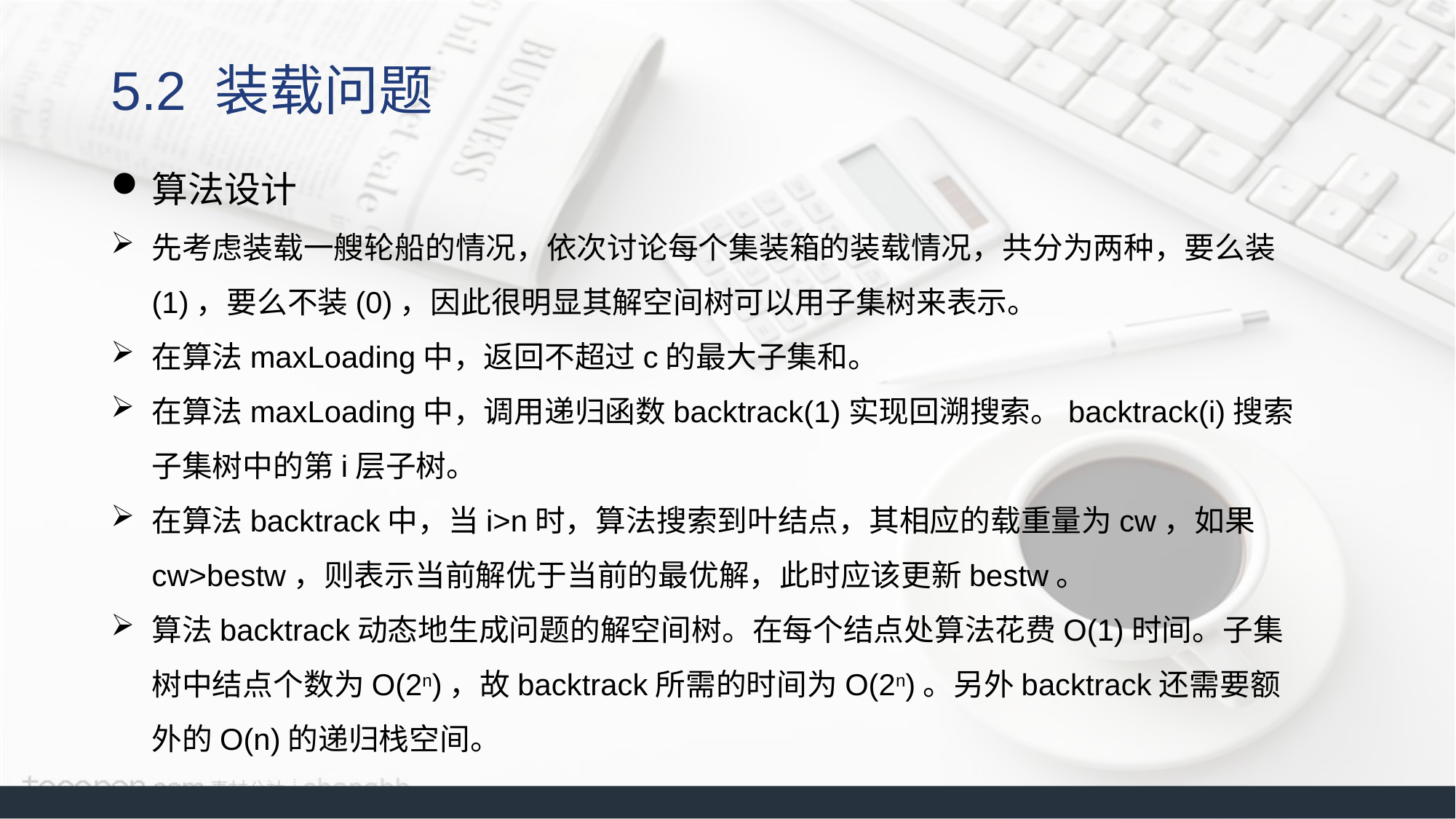

# 5.2 装载问题

算法设计
先考虑装载一艘轮船的情况，依次讨论每个集装箱的装载情况，共分为两种，要么装(1)，要么不装(0)，因此很明显其解空间树可以用子集树来表示。
在算法maxLoading中，返回不超过c的最大子集和。
在算法maxLoading中，调用递归函数backtrack(1)实现回溯搜索。backtrack(i)搜索子集树中的第i层子树。
在算法backtrack中，当i>n时，算法搜索到叶结点，其相应的载重量为cw，如果cw>bestw，则表示当前解优于当前的最优解，此时应该更新bestw。
算法backtrack动态地生成问题的解空间树。在每个结点处算法花费O(1)时间。子集树中结点个数为O(2n)，故backtrack所需的时间为O(2n)。另外backtrack还需要额外的O(n)的递归栈空间。